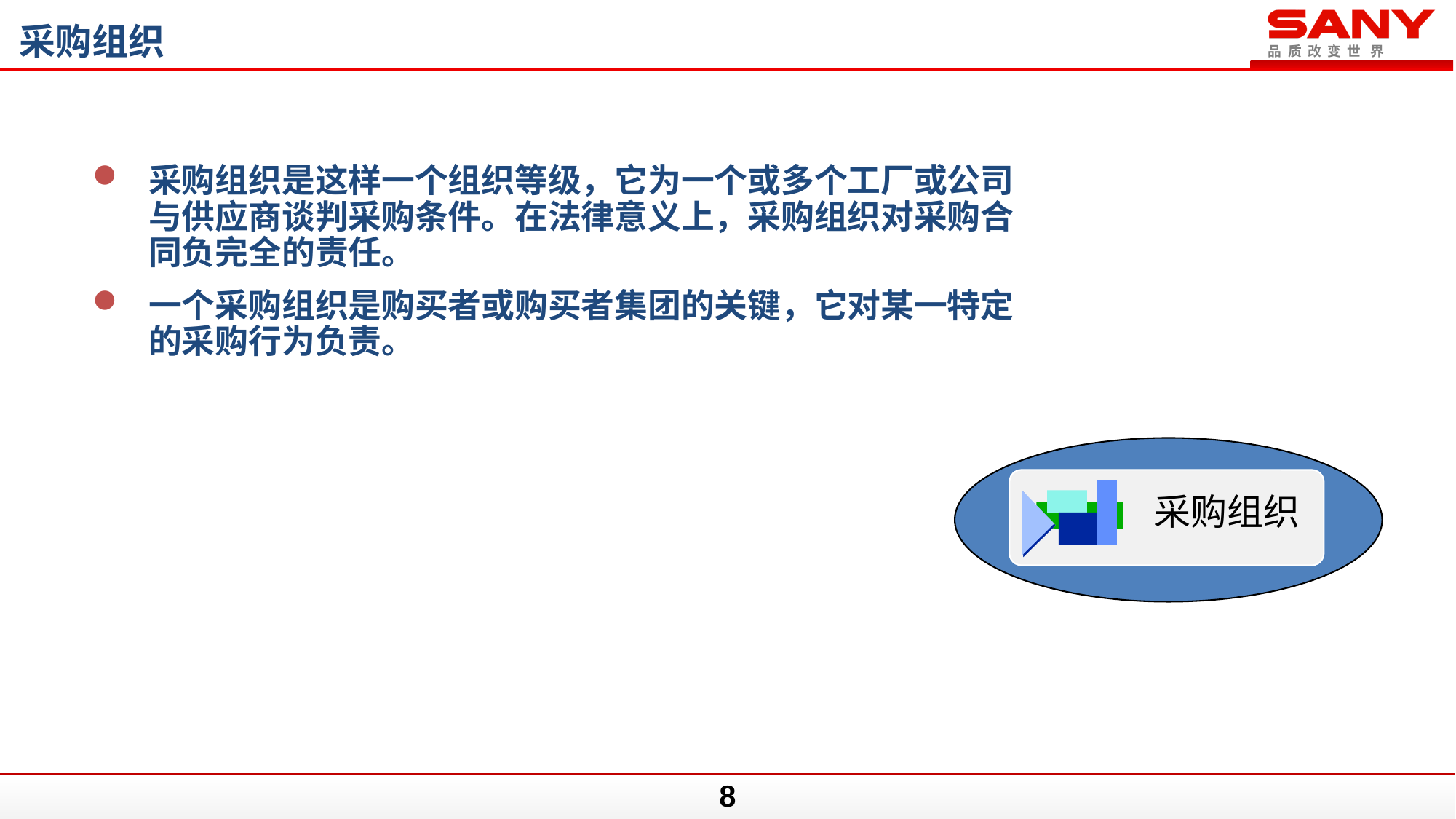

采购组织

采购组织是这样一个组织等级，它为一个或多个工厂或公司与供应商谈判采购条件。在法律意义上，采购组织对采购合同负完全的责任。
一个采购组织是购买者或购买者集团的关键，它对某一特定的采购行为负责。

采购组织